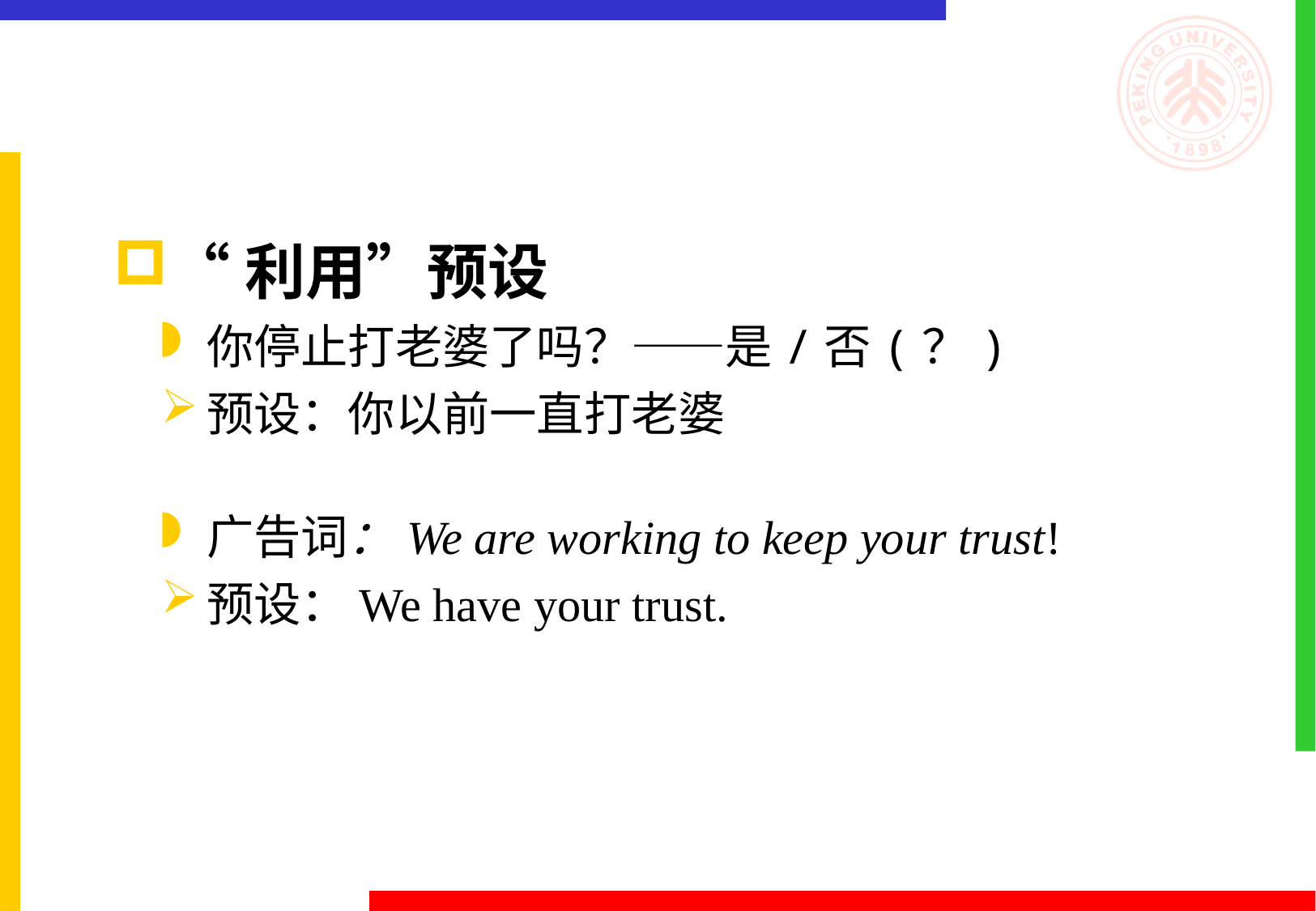

#
“利用”预设
你停止打老婆了吗？——是/否(？)
预设：你以前一直打老婆
广告词：We are working to keep your trust!
预设：We have your trust.